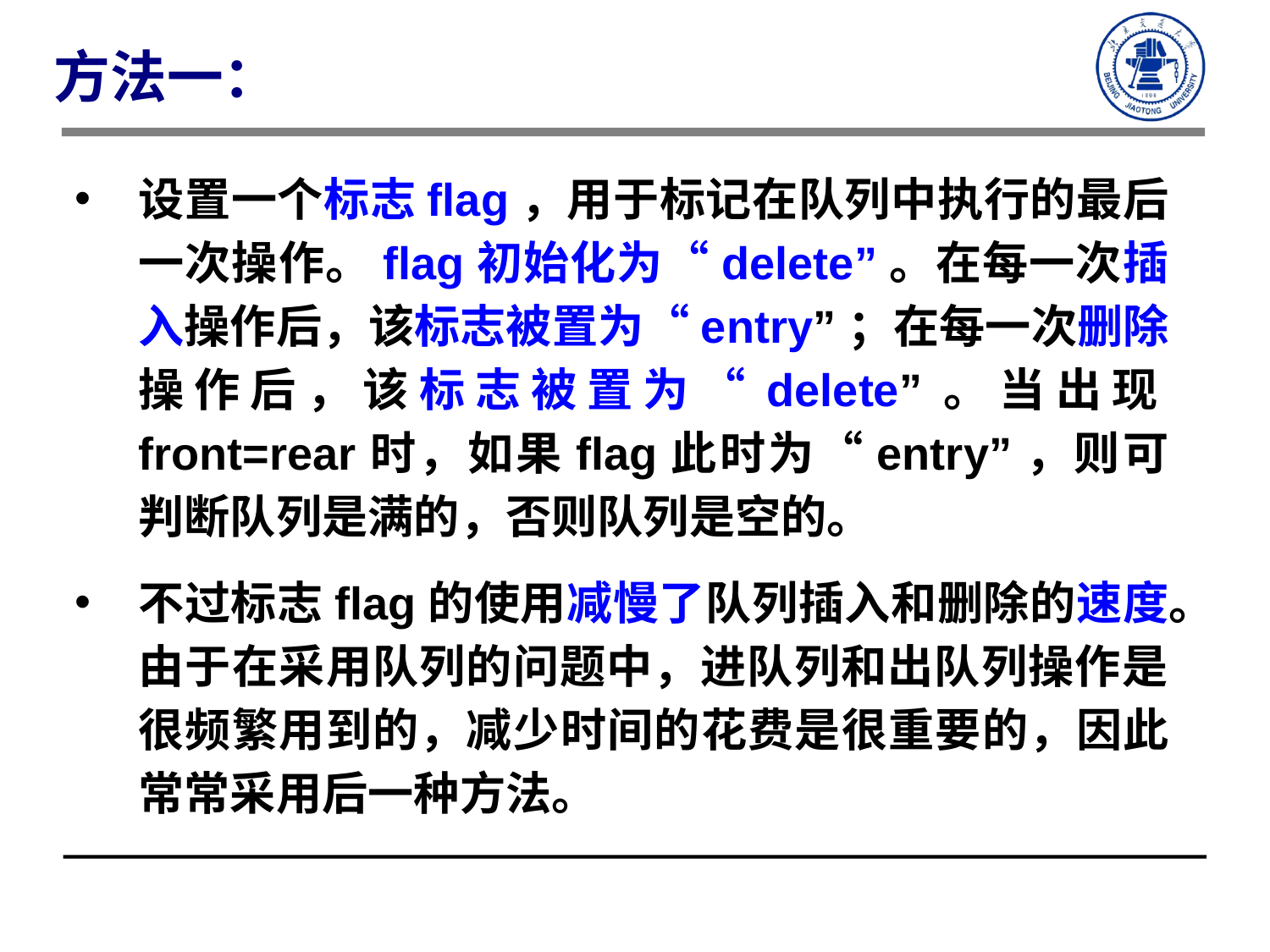

方法一：
设置一个标志flag，用于标记在队列中执行的最后一次操作。flag初始化为“delete”。在每一次插入操作后，该标志被置为“entry”；在每一次删除操作后，该标志被置为“delete”。当出现front=rear时，如果flag此时为“entry”，则可判断队列是满的，否则队列是空的。
不过标志flag的使用减慢了队列插入和删除的速度。由于在采用队列的问题中，进队列和出队列操作是很频繁用到的，减少时间的花费是很重要的，因此常常采用后一种方法。